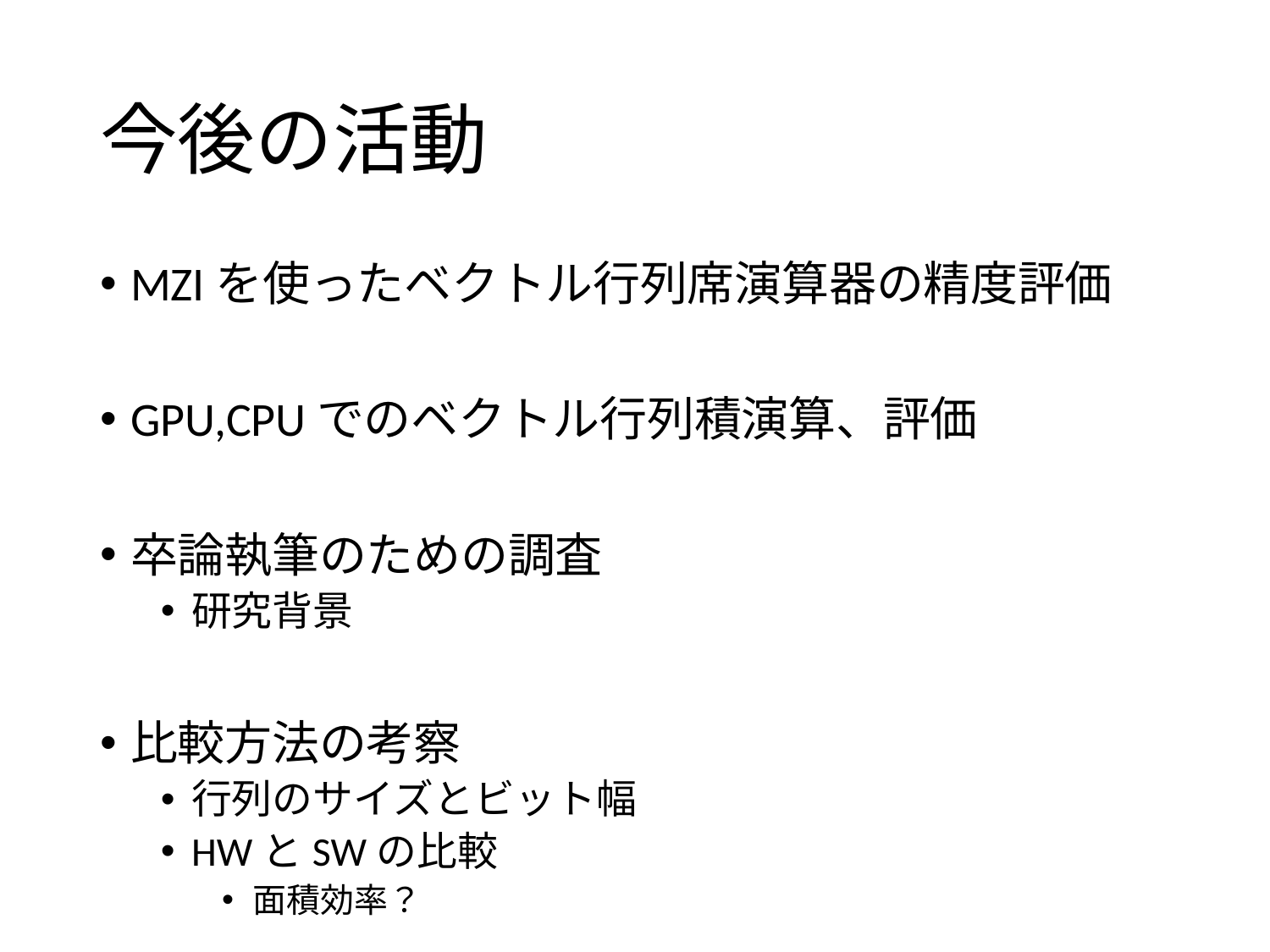

# 今後の活動
MZIを使ったベクトル行列席演算器の精度評価

GPU,CPUでのベクトル行列積演算、評価

卒論執筆のための調査
研究背景

比較方法の考察
行列のサイズとビット幅
HWとSWの比較
面積効率？